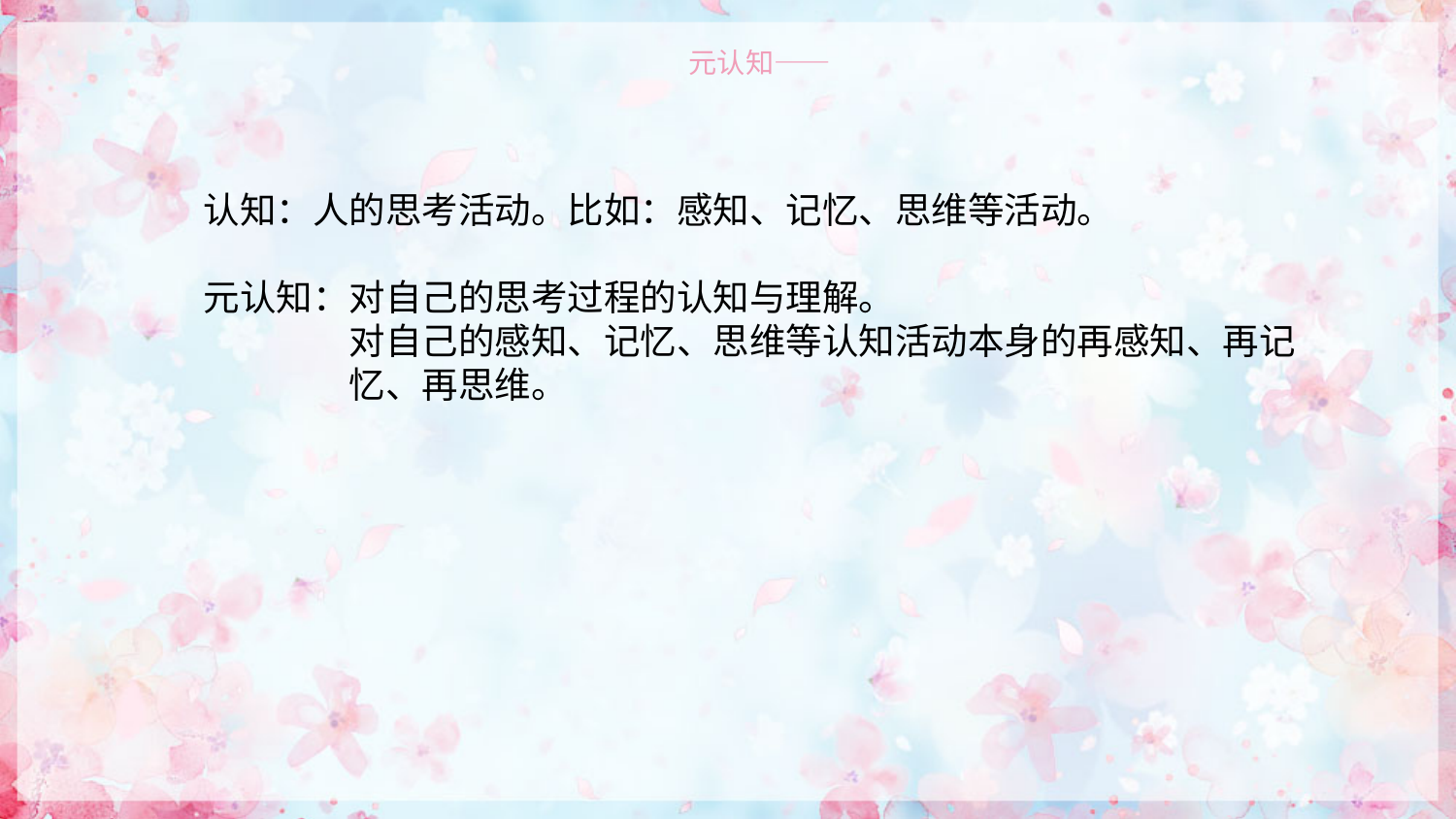

——元认知——
认知：人的思考活动。比如：感知、记忆、思维等活动。

元认知：对自己的思考过程的认知与理解。
	对自己的感知、记忆、思维等认知活动本身的再感知、再记	忆、再思维。